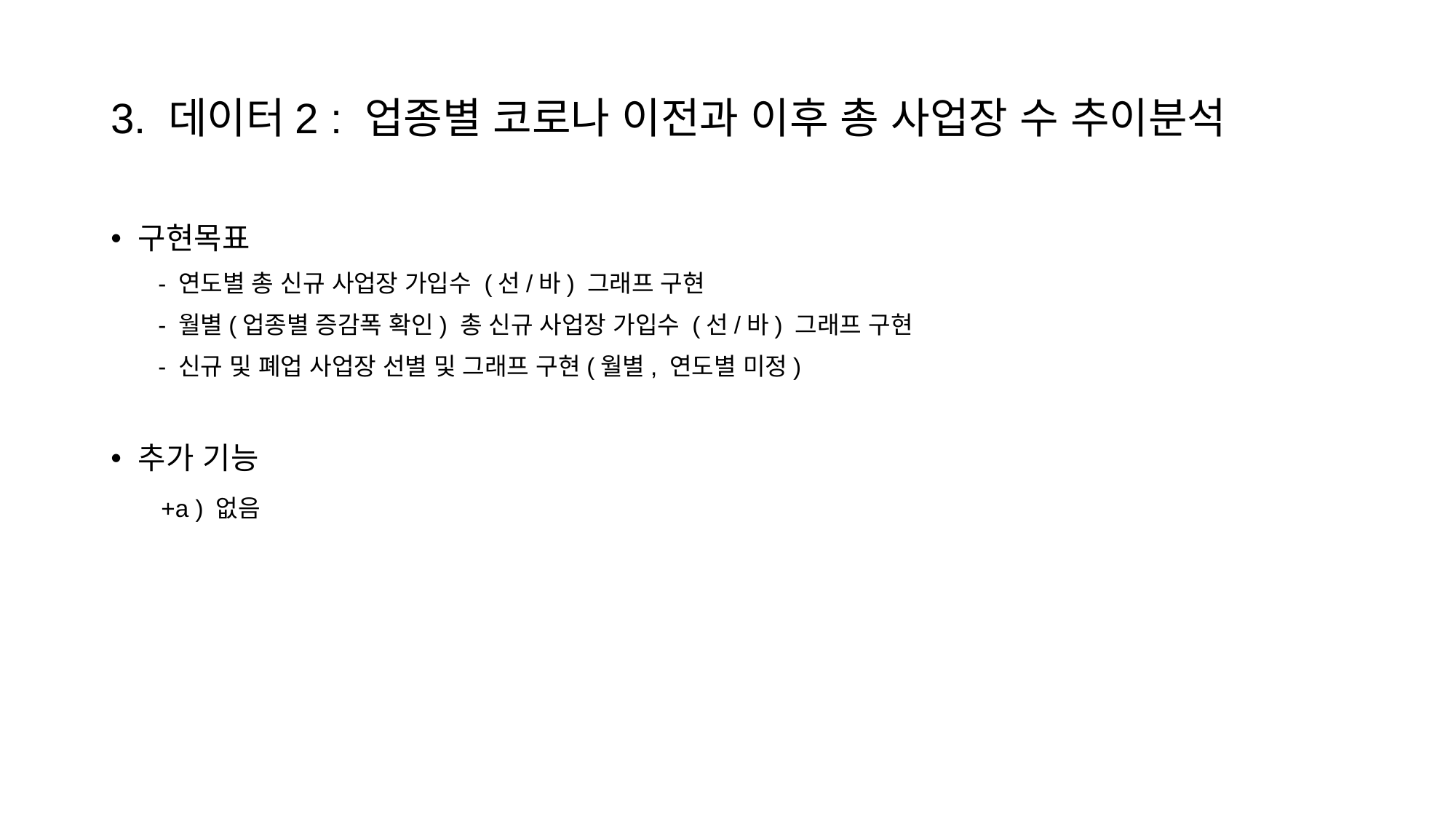

# 3. 데이터2 : 업종별 코로나 이전과 이후 총 사업장 수 추이분석
구현목표
       - 연도별 총 신규 사업장 가입수 (선/바) 그래프 구현
       - 월별(업종별 증감폭 확인) 총 신규 사업장 가입수 (선/바) 그래프 구현
       - 신규 및 폐업 사업장 선별 및 그래프 구현(월별, 연도별 미정)

추가 기능
      +a ) 없음